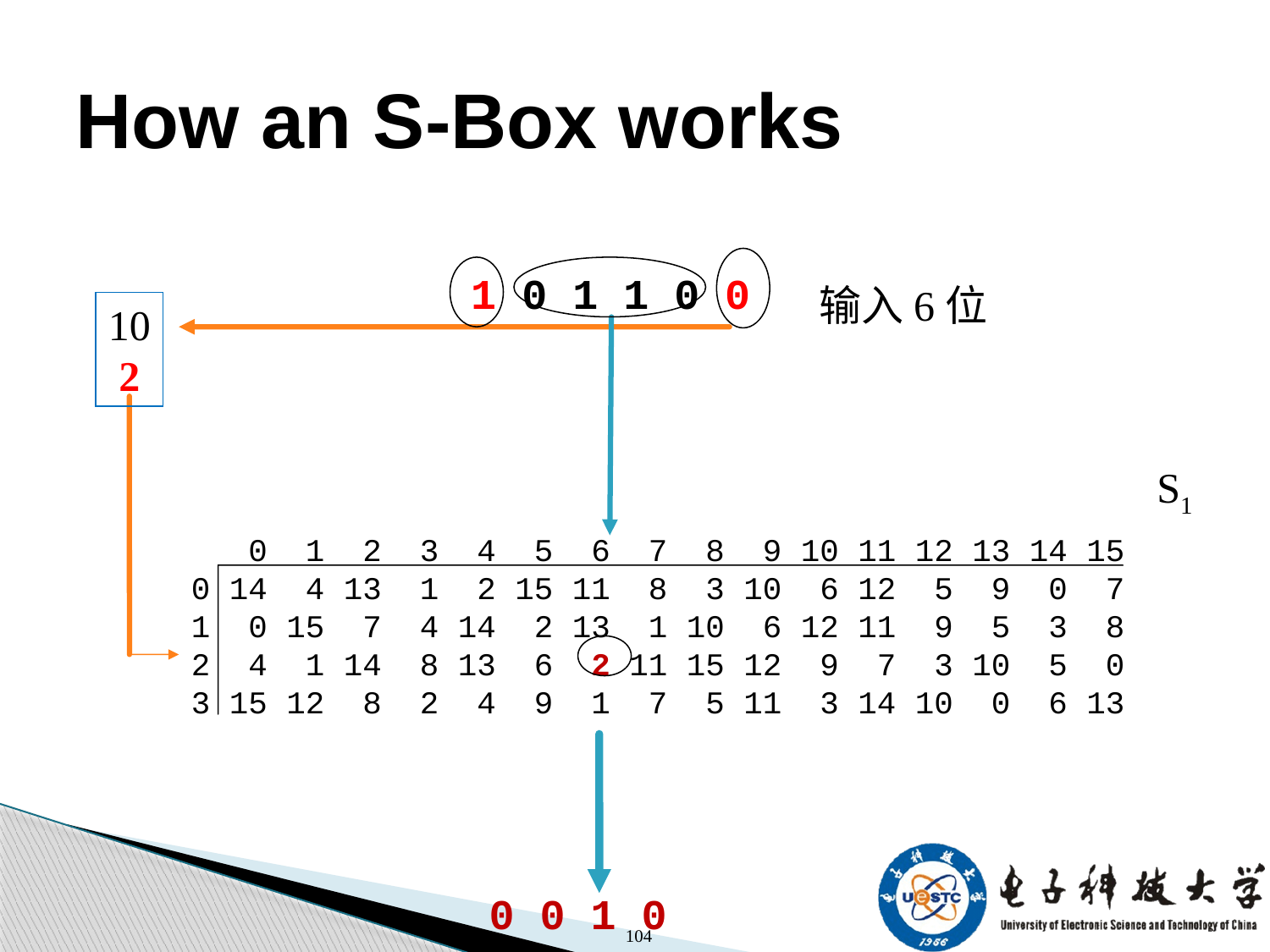

数据加密标准
# How an S-Box works

1 0 1 1 0 0
输入6位
10
2

   0  1  2  3  4  5  6  7  8  9 10 11 12 13 14 15
0 14  4 13  1  2 15 11  8  3 10  6 12  5  9  0  7
1  0 15  7  4 14  2 13  1 10  6 12 11  9  5  3  8
2  4  1 14  8 13  6  2 11 15 12  9  7  3 10  5  0
3 15 12  8  2  4  9  1  7  5 11  3 14 10  0  6 13
S1

输出4位
0 0 1 0
104